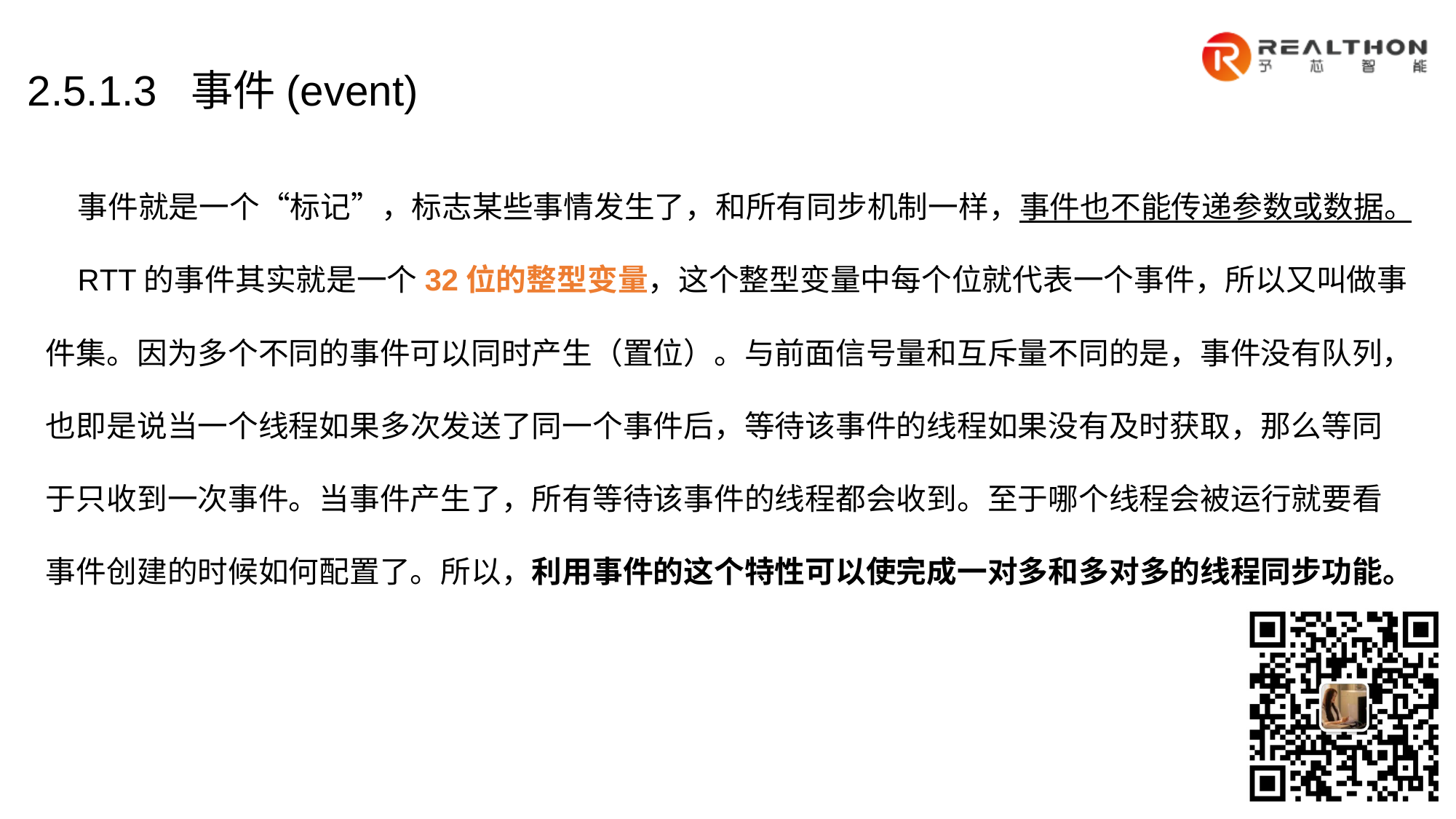

2.5.1.3  事件(event)
事件就是一个“标记”，标志某些事情发生了，和所有同步机制一样，事件也不能传递参数或数据。
RTT的事件其实就是一个32位的整型变量，这个整型变量中每个位就代表一个事件，所以又叫做事件集。因为多个不同的事件可以同时产生（置位）。与前面信号量和互斥量不同的是，事件没有队列，也即是说当一个线程如果多次发送了同一个事件后，等待该事件的线程如果没有及时获取，那么等同于只收到一次事件。当事件产生了，所有等待该事件的线程都会收到。至于哪个线程会被运行就要看事件创建的时候如何配置了。所以，利用事件的这个特性可以使完成一对多和多对多的线程同步功能。